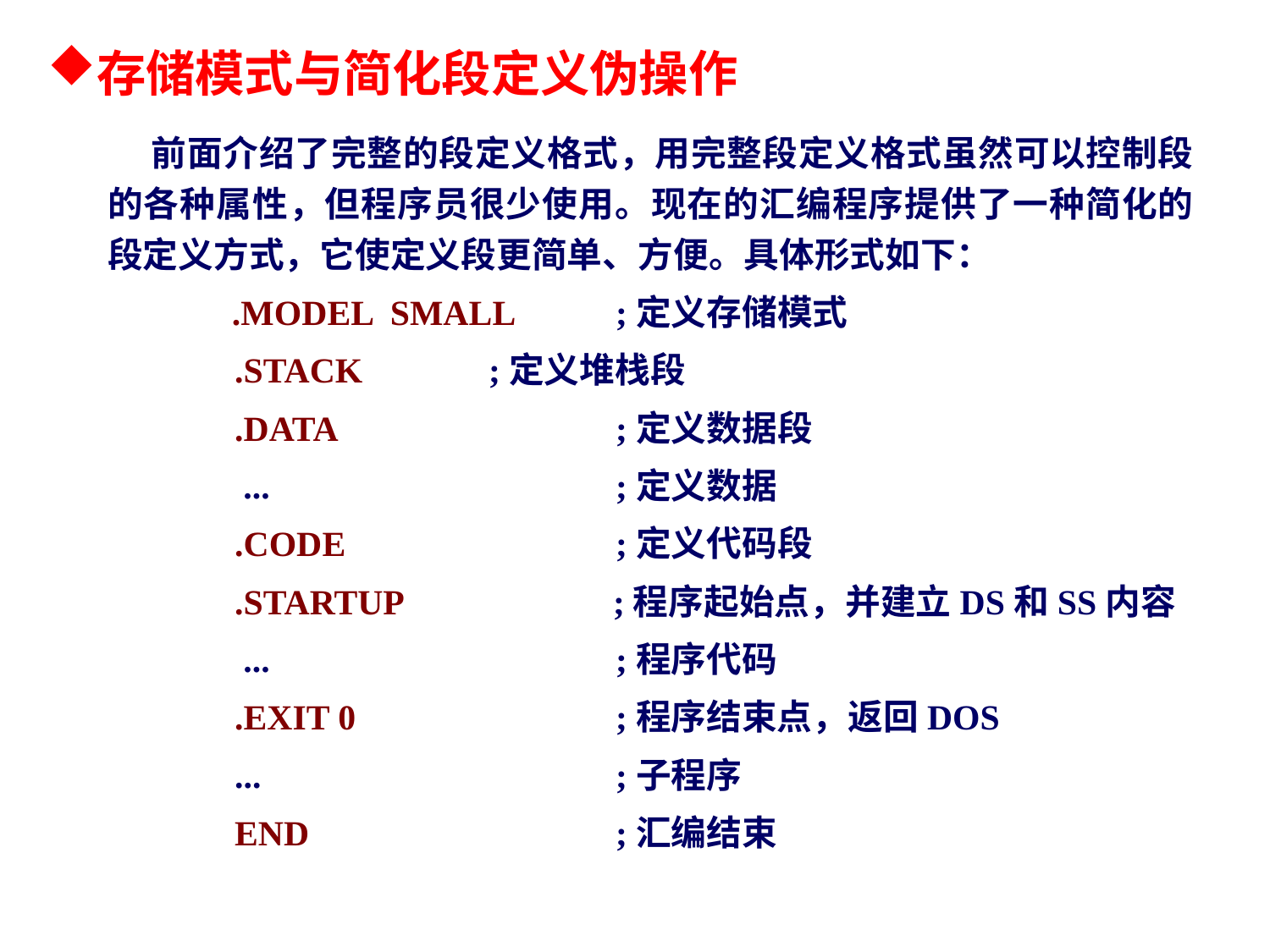

存储模式与简化段定义伪操作
    前面介绍了完整的段定义格式，用完整段定义格式虽然可以控制段的各种属性，但程序员很少使用。现在的汇编程序提供了一种简化的段定义方式，它使定义段更简单、方便。具体形式如下：
              .MODEL  SMALL	;定义存储模式
	.STACK              	;定义堆栈段
	.DATA	              		;定义数据段
	 ...	              		;定义数据
	.CODE	              		;定义代码段
	.STARTUP	              ;程序起始点，并建立DS和SS内容
	 ...                       		;程序代码
	.EXIT 0	             		;程序结束点，返回DOS
	...	              		;子程序
	END	             		;汇编结束